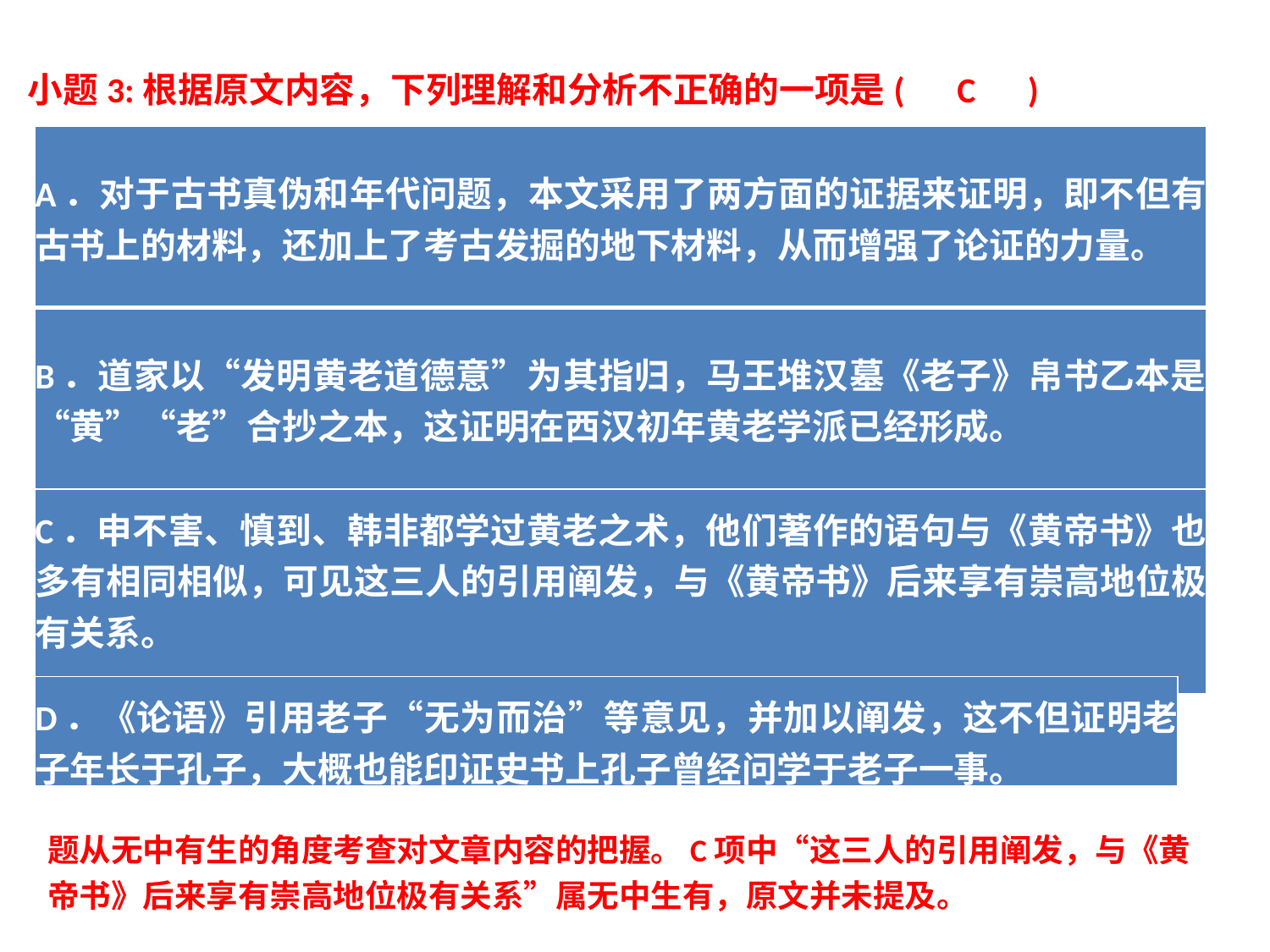

小题3:根据原文内容，下列理解和分析不正确的一项是(　C　)
| A．对于古书真伪和年代问题，本文采用了两方面的证据来证明，即不但有古书上的材料，还加上了考古发掘的地下材料，从而增强了论证的力量。 |
| --- |
| B．道家以“发明黄老道德意”为其指归，马王堆汉墓《老子》帛书乙本是“黄”“老”合抄之本，这证明在西汉初年黄老学派已经形成。 |
| C．申不害、慎到、韩非都学过黄老之术，他们著作的语句与《黄帝书》也多有相同相似，可见这三人的引用阐发，与《黄帝书》后来享有崇高地位极有关系。 |
| D．《论语》引用老子“无为而治”等意见，并加以阐发，这不但证明老子年长于孔子，大概也能印证史书上孔子曾经问学于老子一事。 |
| --- |
题从无中有生的角度考查对文章内容的把握。C项中“这三人的引用阐发，与《黄帝书》后来享有崇高地位极有关系”属无中生有，原文并未提及。